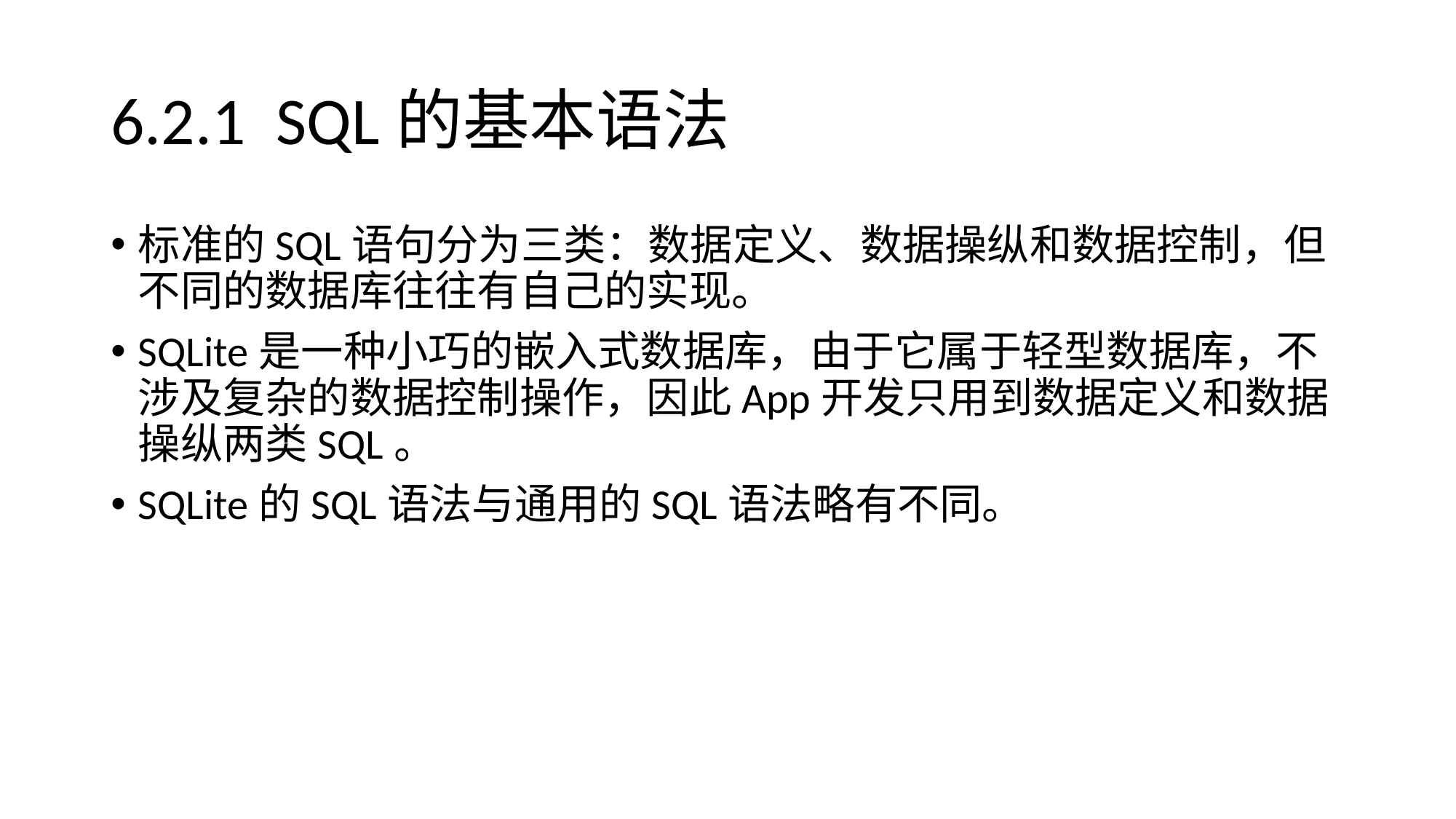

# 6.2.1  SQL的基本语法
标准的SQL语句分为三类：数据定义、数据操纵和数据控制，但不同的数据库往往有自己的实现。
SQLite是一种小巧的嵌入式数据库，由于它属于轻型数据库，不涉及复杂的数据控制操作，因此App开发只用到数据定义和数据操纵两类SQL。
SQLite的SQL语法与通用的SQL语法略有不同。